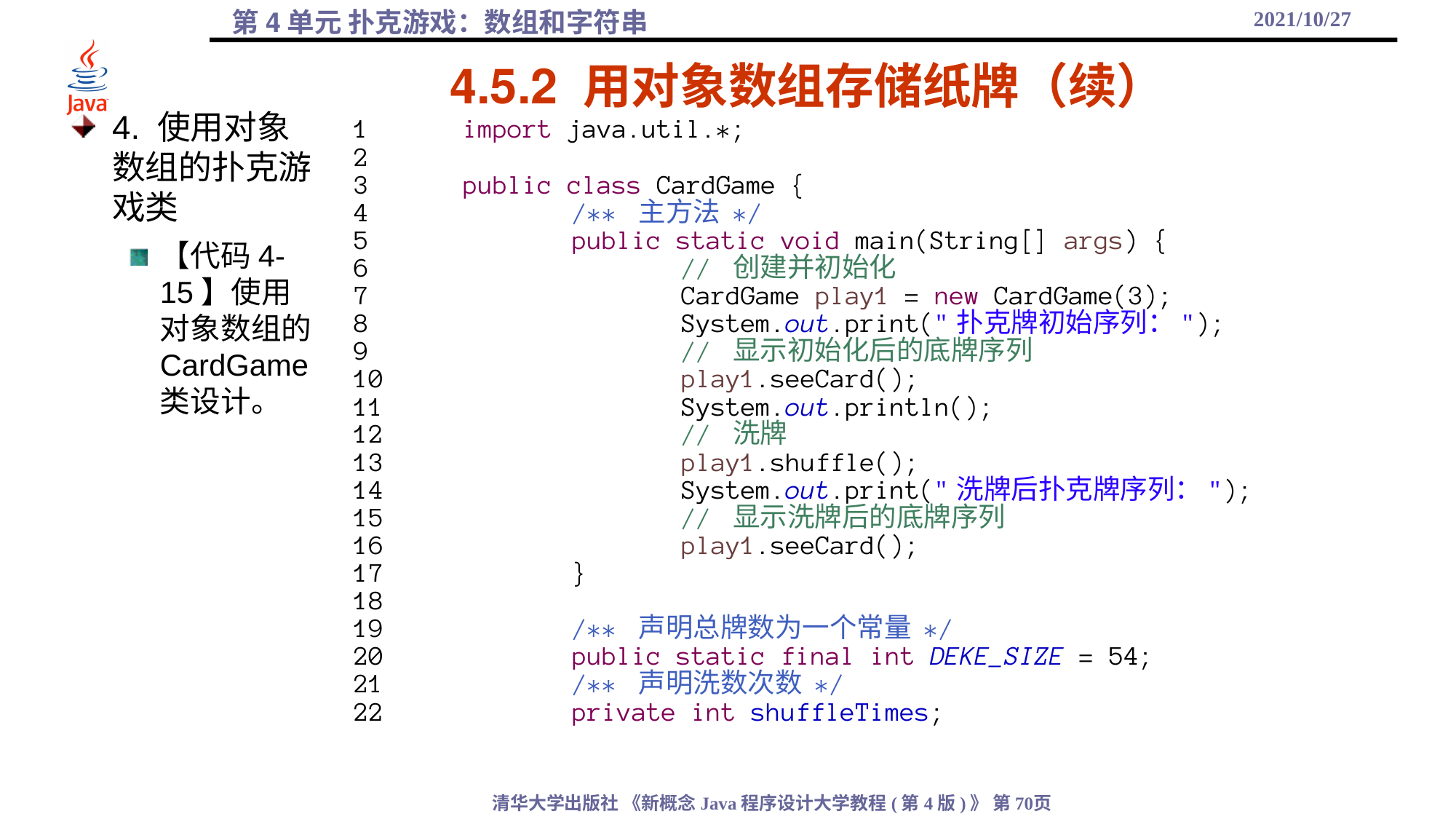

2021/10/27
# 4.5.2 用对象数组存储纸牌（续）
4. 使用对象数组的扑克游戏类
【代码4-15】使用对象数组的CardGame类设计。

1	import java.util.*;
2
3	public class CardGame {
4		/** 主方法 */
5		public static void main(String[] args) {
6			// 创建并初始化
7			CardGame play1 = new CardGame(3);
8			System.out.print("扑克牌初始序列：");
9			// 显示初始化后的底牌序列
10			play1.seeCard();
11			System.out.println();
12			// 洗牌
13			play1.shuffle();
14			System.out.print("洗牌后扑克牌序列：");
15			// 显示洗牌后的底牌序列
16			play1.seeCard();
17		}
18
19		/** 声明总牌数为一个常量 */
20		public static final int DEKE_SIZE = 54;
21		/** 声明洗数次数 */
22		private int shuffleTimes;